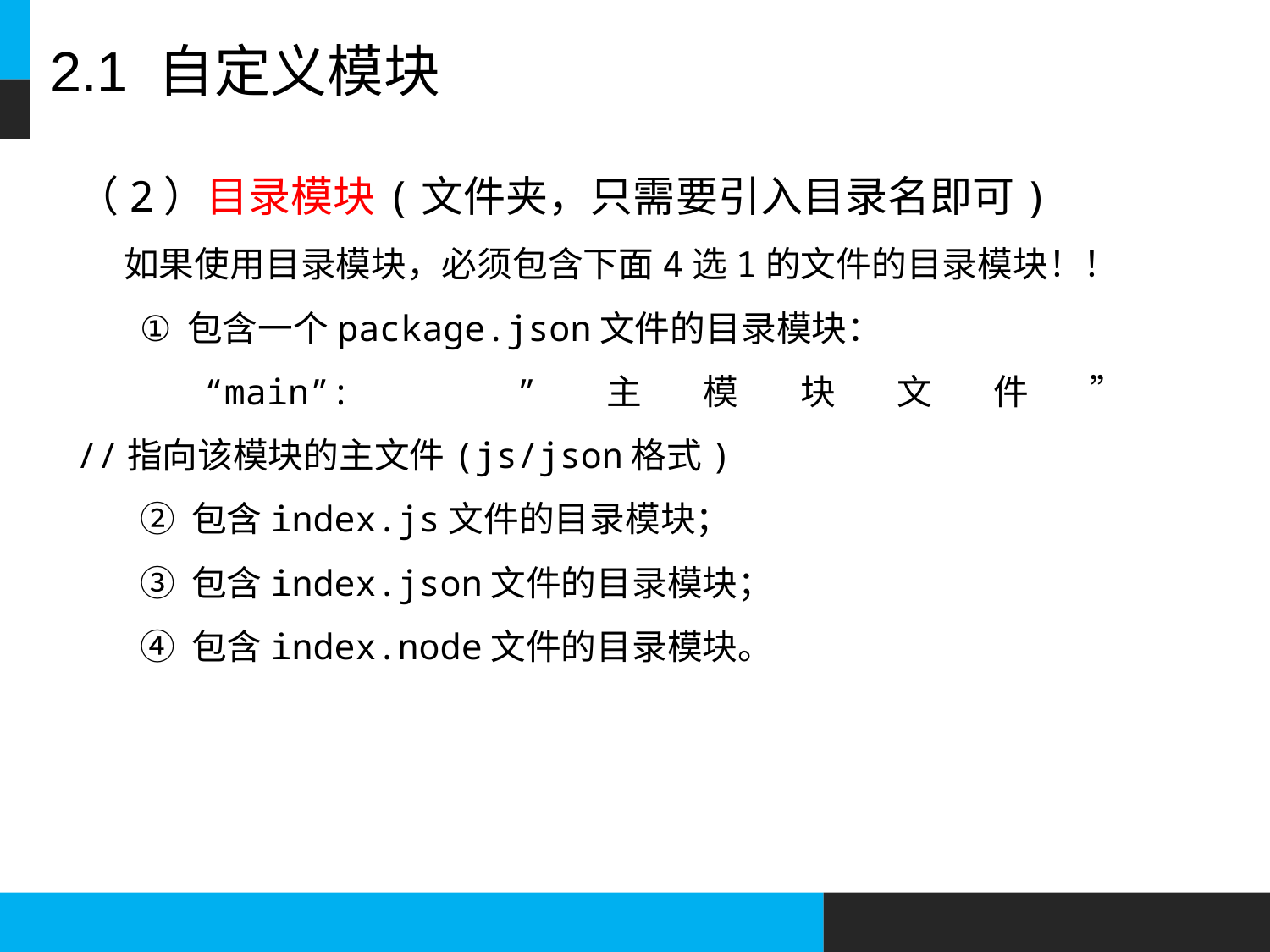

# 2.1 自定义模块
（2）目录模块(文件夹，只需要引入目录名即可)
     如果使用目录模块，必须包含下面4选1的文件的目录模块！！
包含一个package.json文件的目录模块：
	“main”:  ”主模块文件”  //指向该模块的主文件(js/json格式)
② 包含index.js文件的目录模块；
③ 包含index.json文件的目录模块；
④ 包含index.node文件的目录模块。